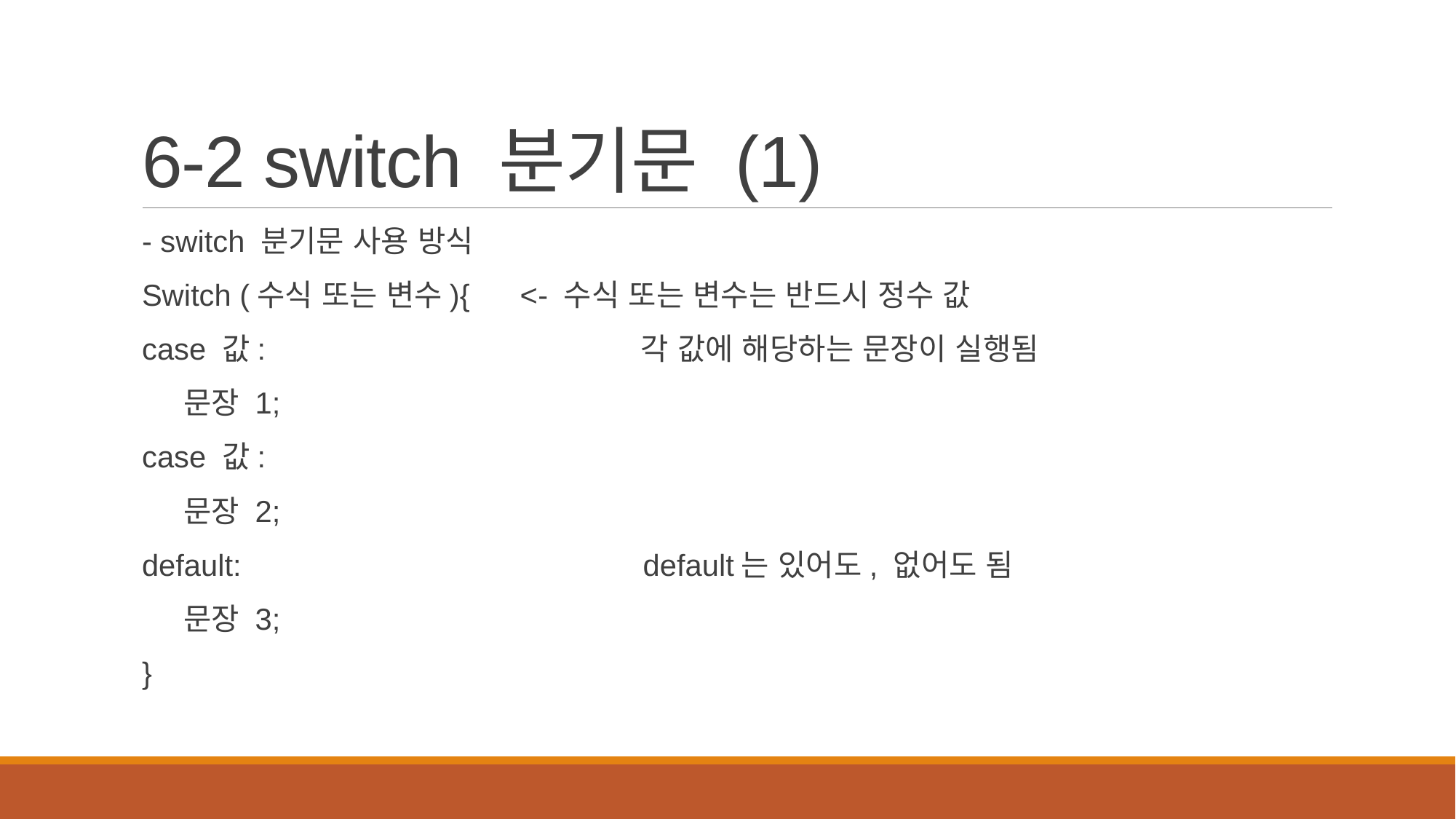

# 6-2 switch 분기문 (1)
- switch 분기문 사용 방식
Switch (수식 또는 변수){      <- 수식 또는 변수는 반드시 정수 값
case 값:                                            각 값에 해당하는 문장이 실행됨
    문장 1;
case 값:
    문장 2;
default:                                                default는 있어도, 없어도 됨
    문장 3;
}